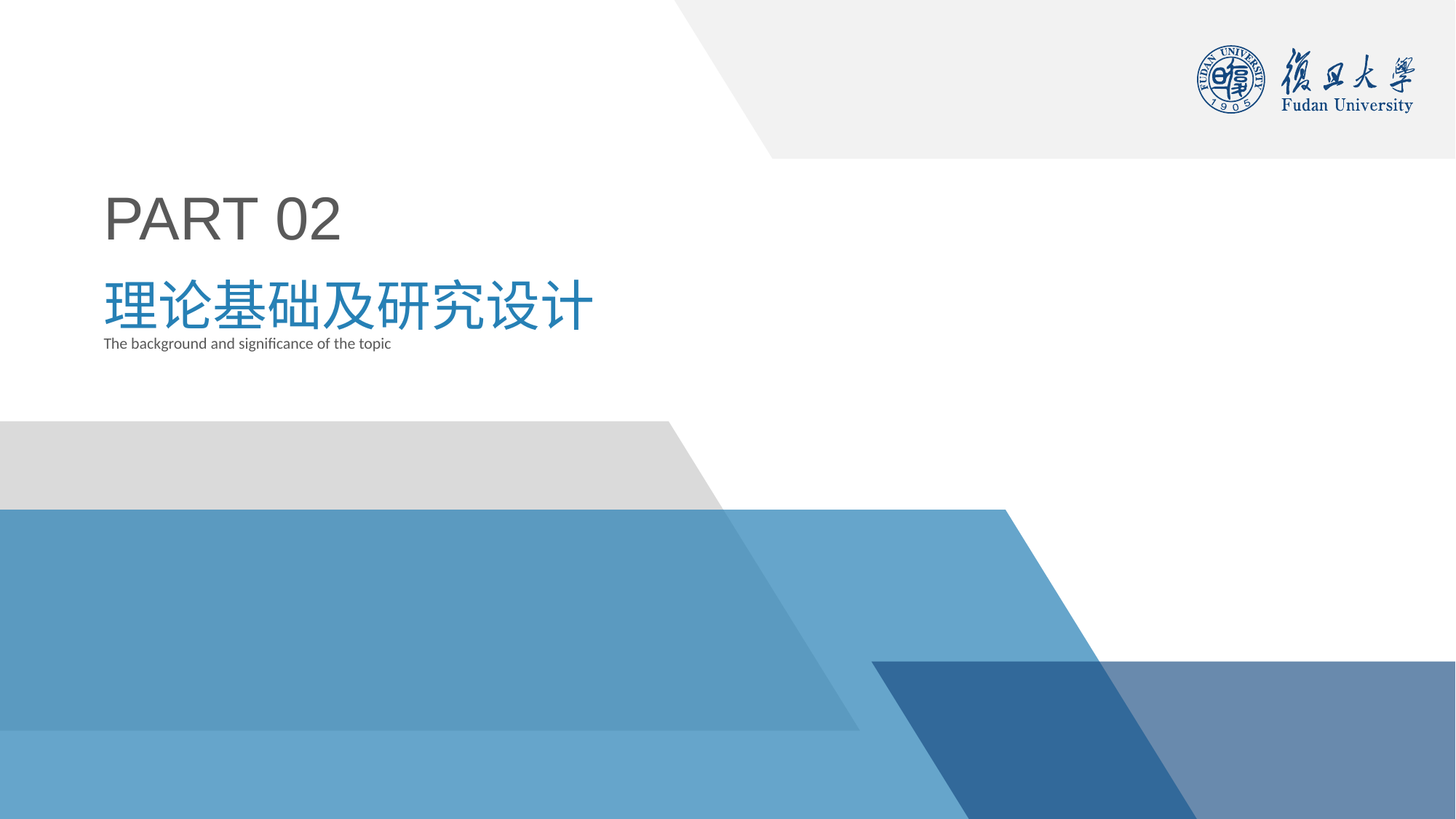

PART 02
理论基础及研究设计
The background and significance of the topic